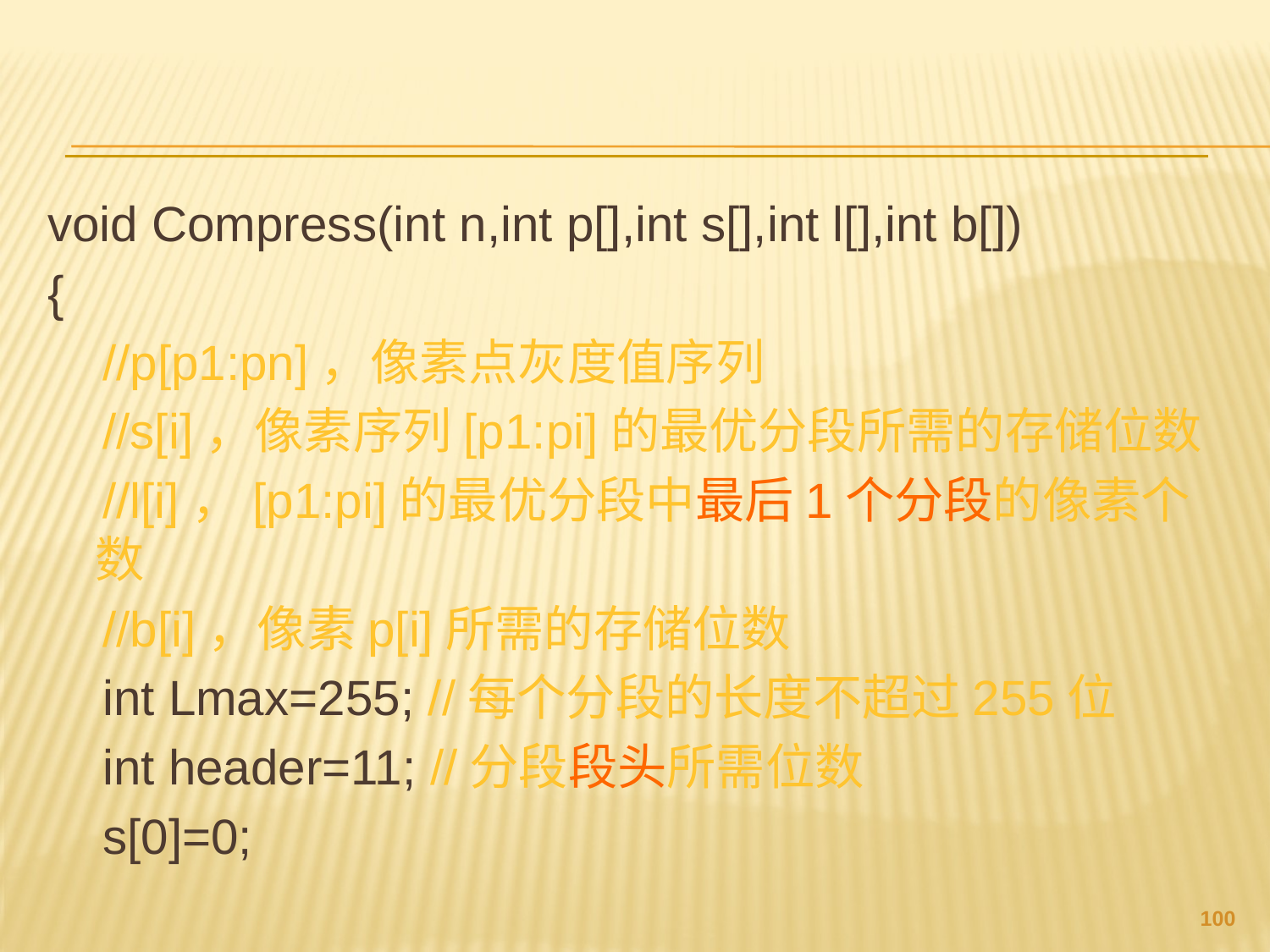

#
void Compress(int n,int p[],int s[],int l[],int b[])
{
    //p[p1:pn]，像素点灰度值序列
    //s[i]，像素序列[p1:pi]的最优分段所需的存储位数
    //l[i]，[p1:pi]的最优分段中最后1个分段的像素个数
    //b[i]，像素p[i]所需的存储位数
    int Lmax=255; //每个分段的长度不超过255位
    int header=11; //分段段头所需位数
    s[0]=0;
100